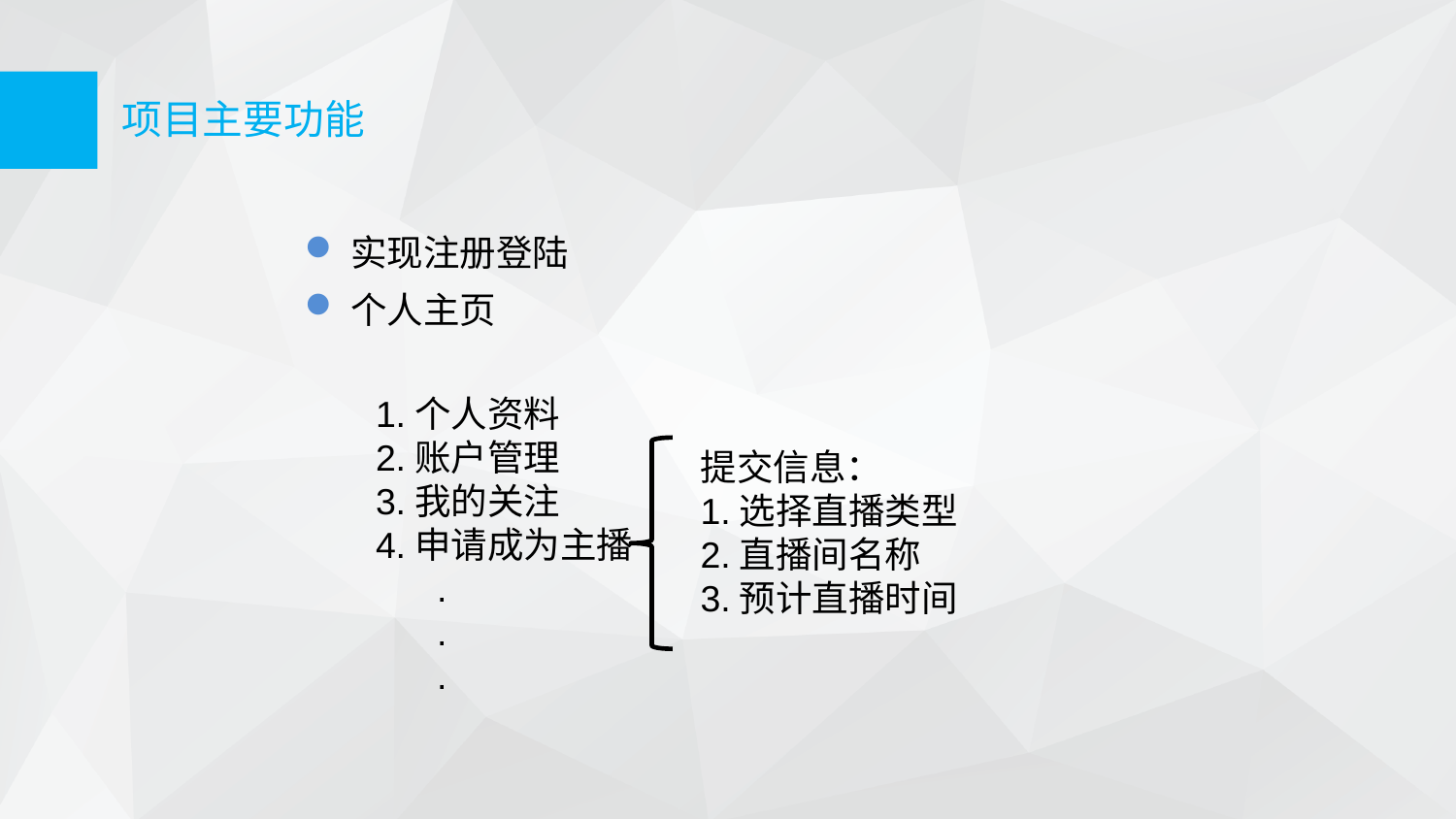

项目主要功能
实现注册登陆

个人主页

1.个人资料
2.账户管理
3.我的关注
4.申请成为主播
      .
      .
      .

提交信息：
1.选择直播类型
2.直播间名称
3.预计直播时间